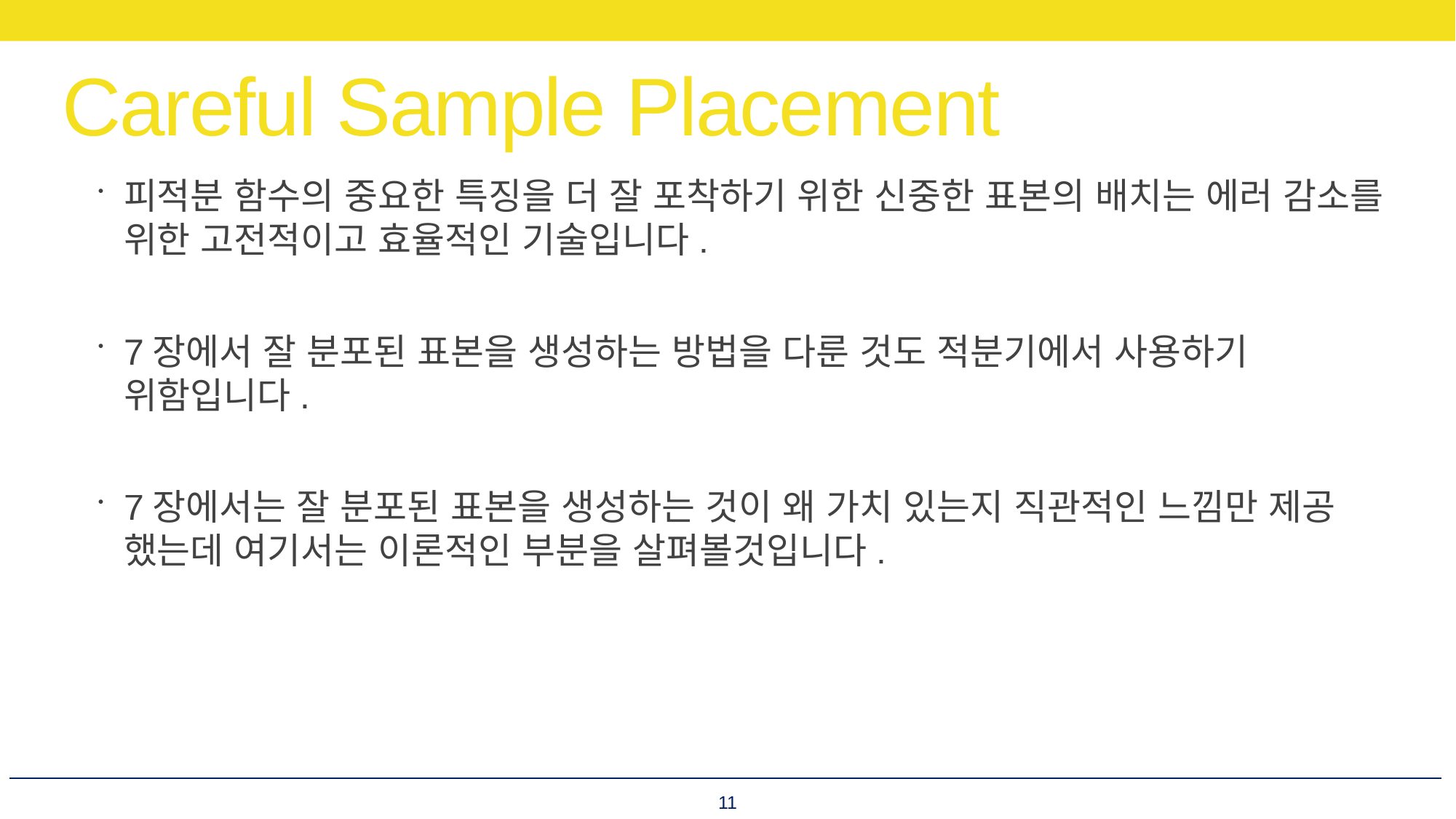

# Careful Sample Placement
피적분 함수의 중요한 특징을 더 잘 포착하기 위한 신중한 표본의 배치는 에러 감소를
위한 고전적이고 효율적인 기술입니다.

7장에서 잘 분포된 표본을 생성하는 방법을 다룬 것도 적분기에서 사용하기 위함입니다.

7장에서는 잘 분포된 표본을 생성하는 것이 왜 가치 있는지 직관적인 느낌만 제공
했는데 여기서는 이론적인 부분을 살펴볼것입니다.

11